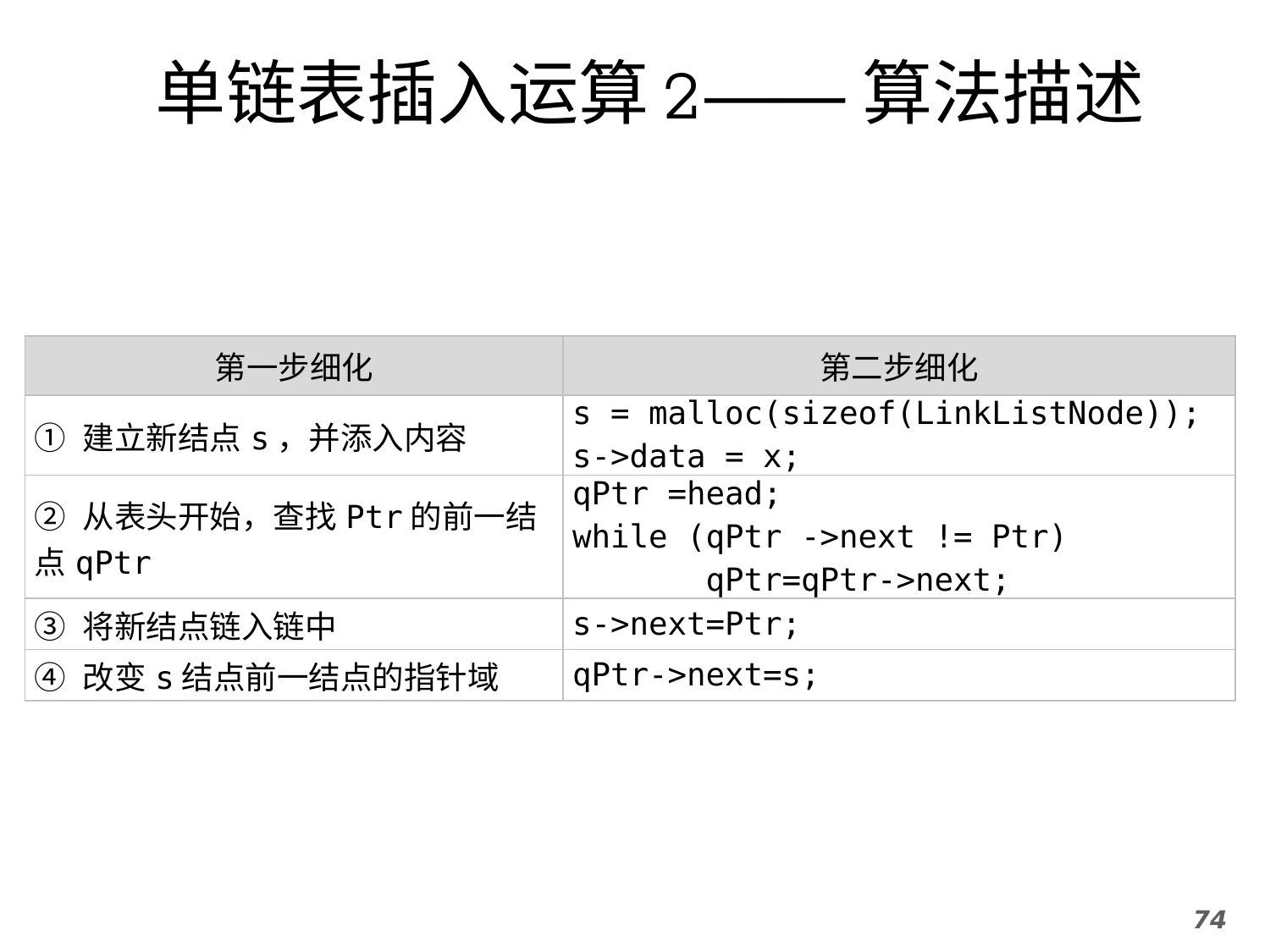

# 单链表插入运算2——算法描述
| 第一步细化 | 第二步细化 |
| --- | --- |
| ① 建立新结点s，并添入内容 | s = malloc(sizeof(LinkListNode)); s->data = x; |
| ② 从表头开始，查找Ptr的前一结点qPtr | qPtr =head; while (qPtr ->next != Ptr) qPtr=qPtr->next; |
| ③ 将新结点链入链中 | s->next=Ptr; |
| ④ 改变s结点前一结点的指针域 | qPtr->next=s; |
74